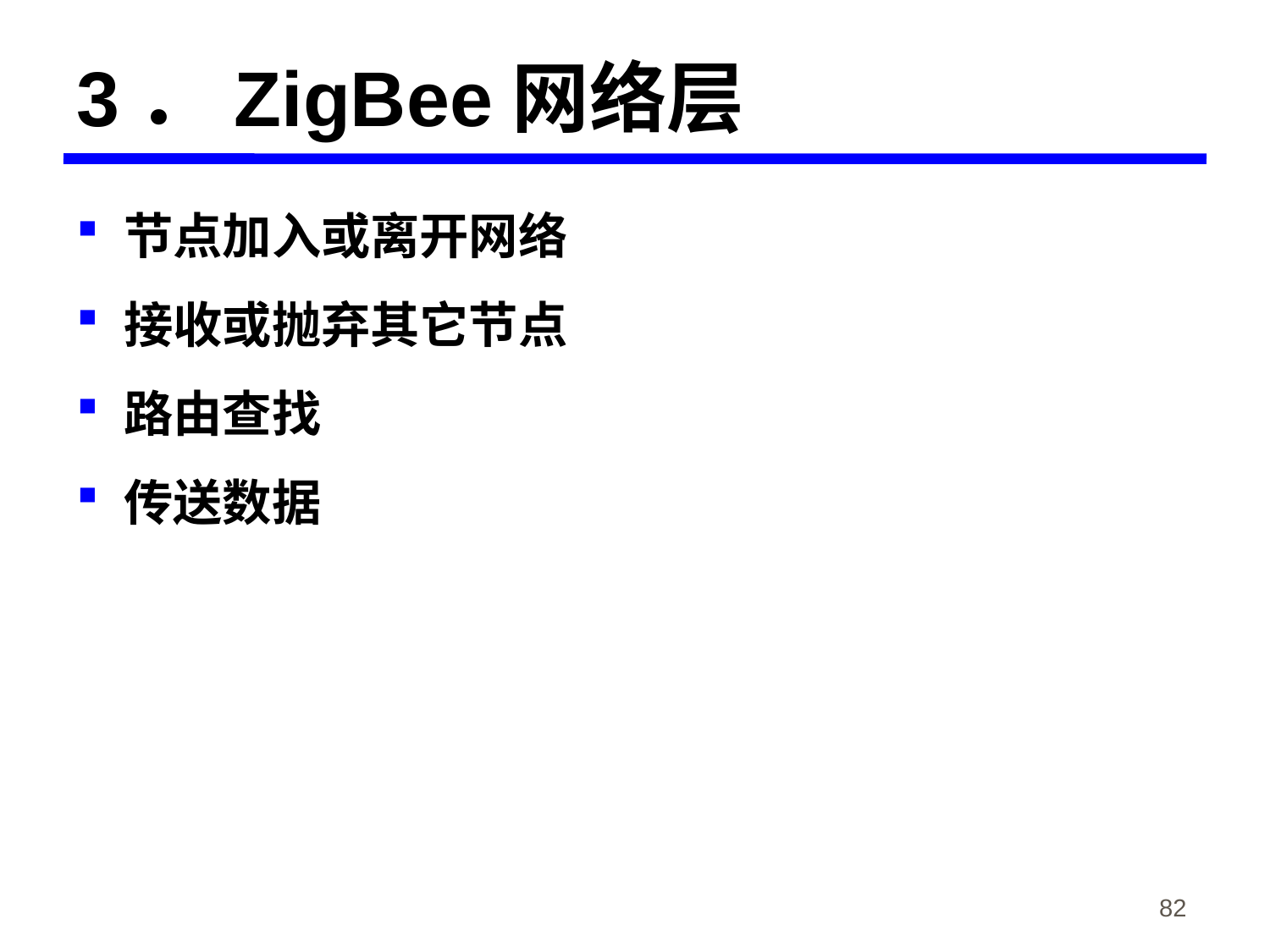

# 3．ZigBee网络层
节点加入或离开网络
接收或抛弃其它节点
路由查找
传送数据
《物联网概论》-韩毅刚
82